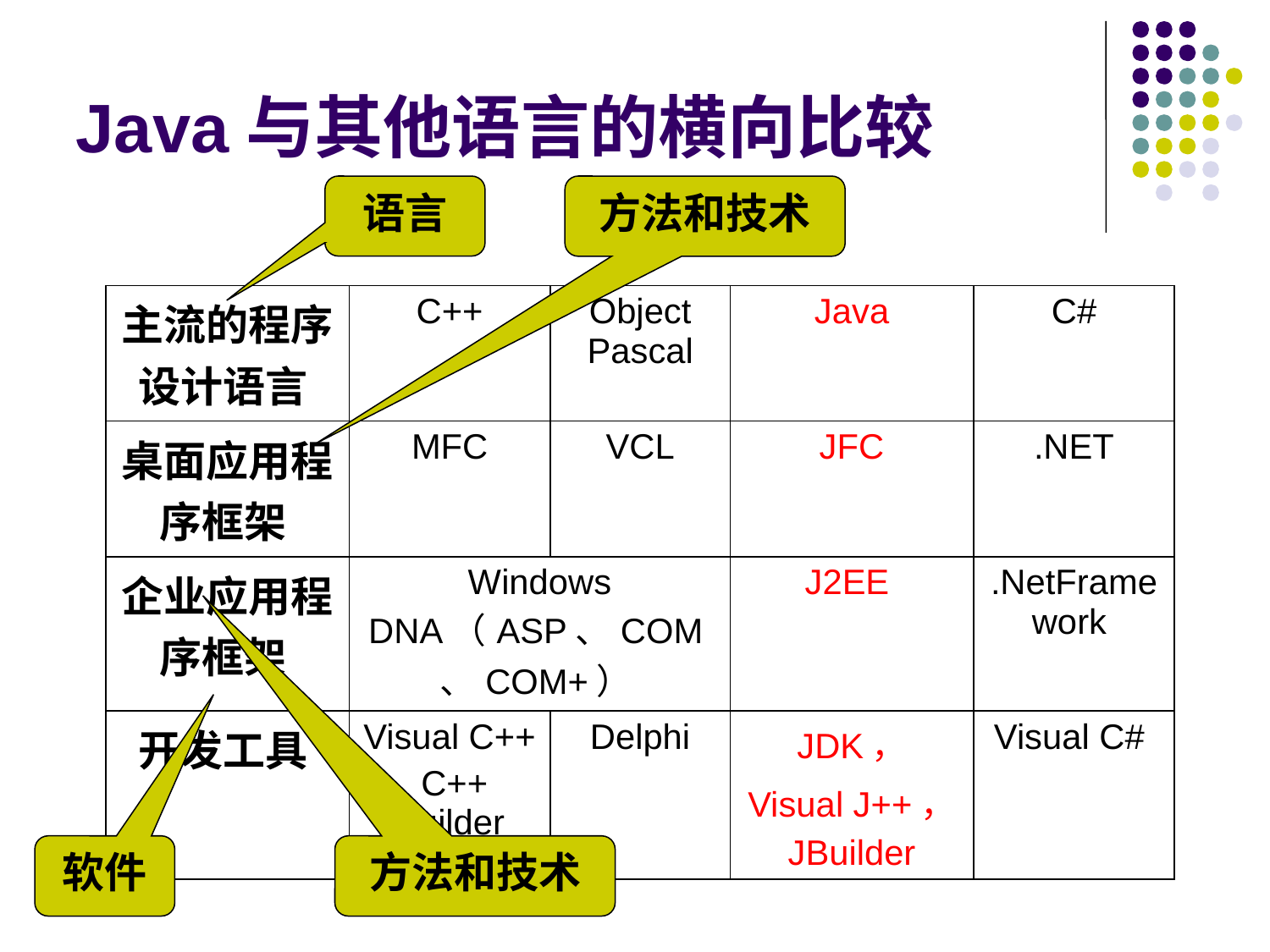

# Java与其他语言的横向比较
语言
方法和技术
| 主流的程序设计语言 | C++ | Object Pascal | Java | C# |
| --- | --- | --- | --- | --- |
| 桌面应用程序框架 | MFC | VCL | JFC | .NET |
| 企业应用程序框架 | Windows DNA（ASP、COM、COM+） |  | J2EE | .NetFramework |
| 开发工具 | Visual C++ C++ Builder | Delphi | JDK， Visual J++， JBuilder | Visual C# |
软件
方法和技术